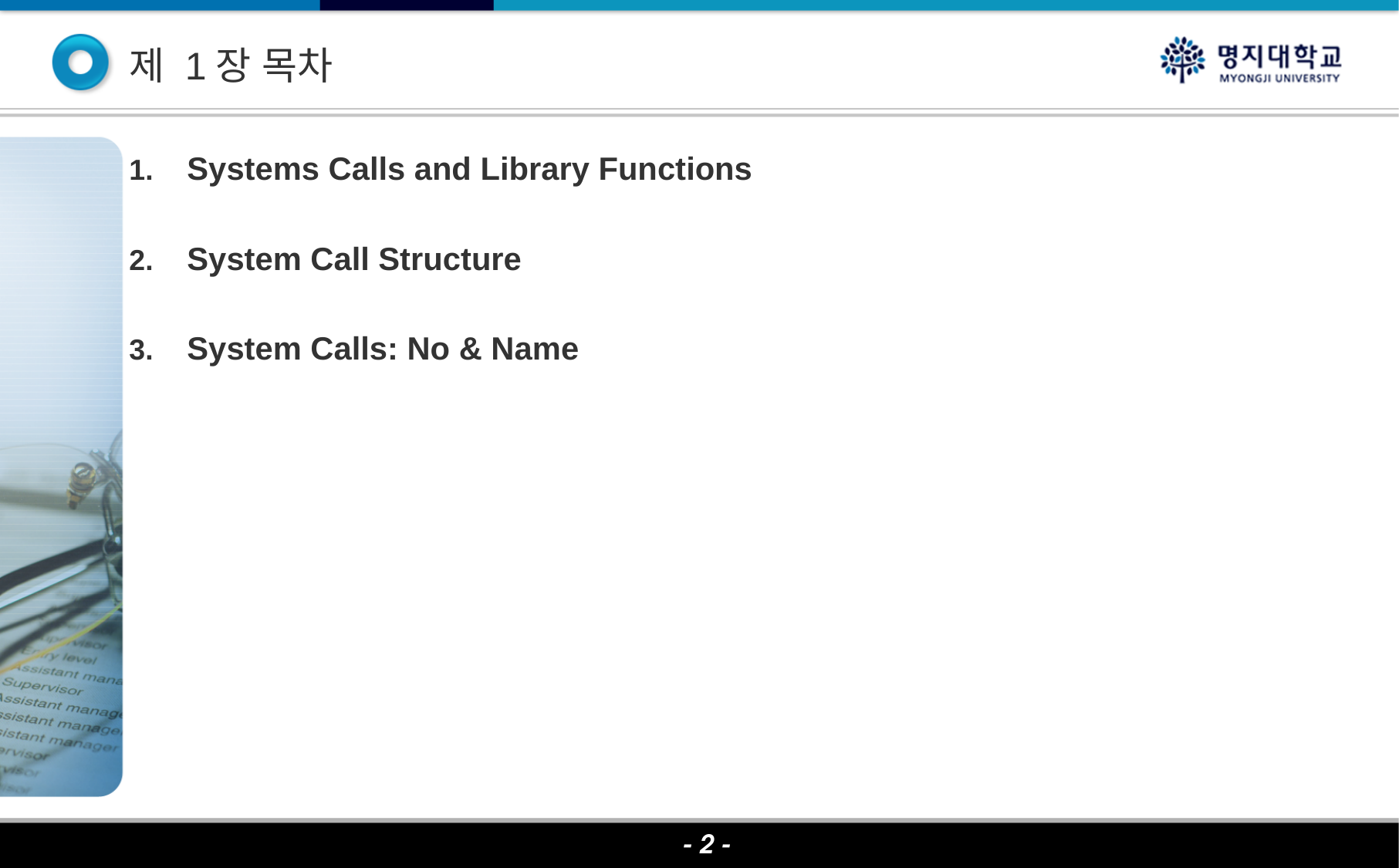

# 제 1장 목차
Systems Calls and Library Functions

System Call Structure

System Calls: No & Name
- 2 -